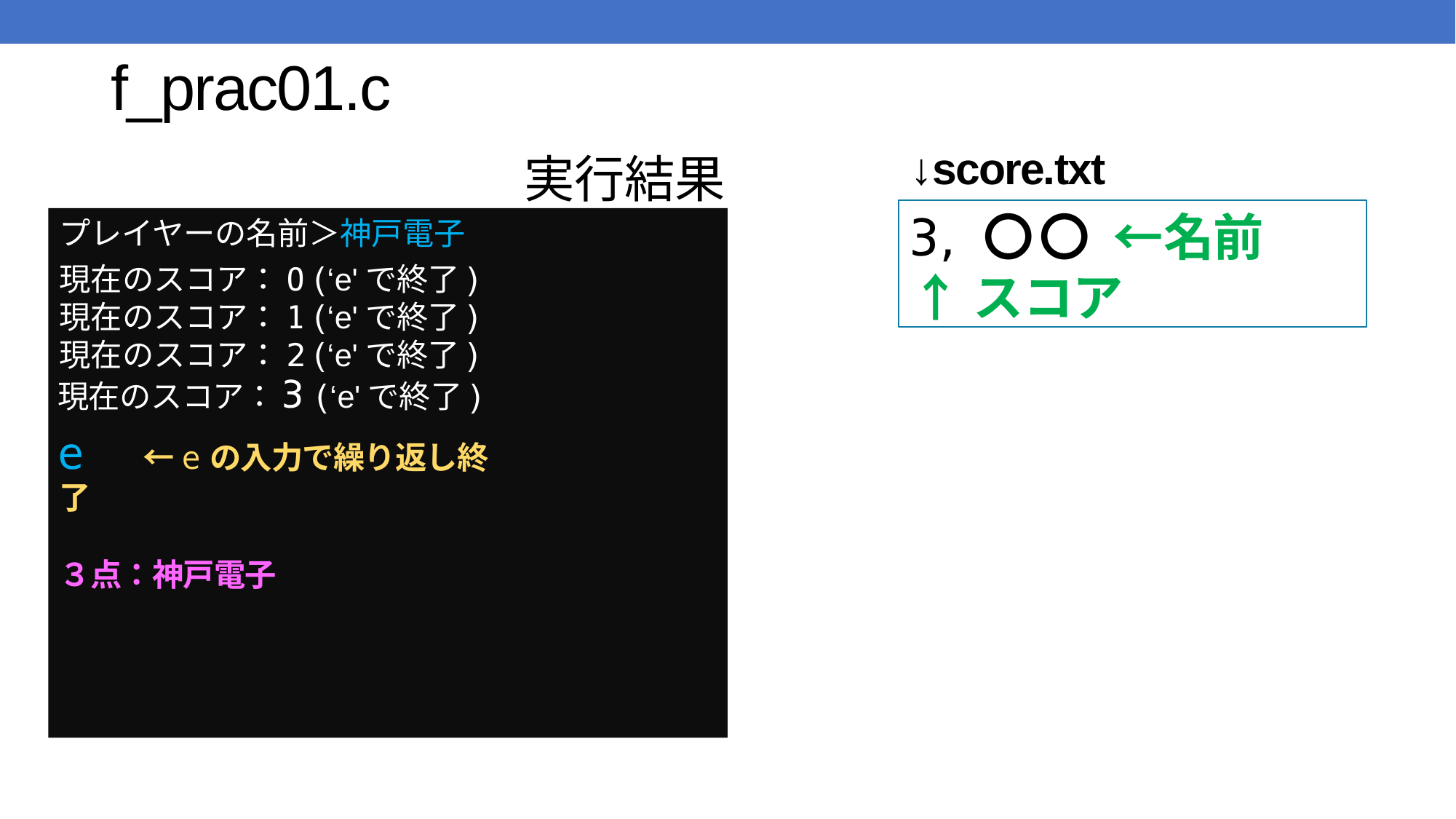

# f_prac01.c
実行結果
↓score.txt
3, 〇〇 ←名前
↑スコア

プレイヤーの名前＞神戸電子
現在のスコア：0 (‘e'で終了)
現在のスコア：1 (‘e'で終了)
現在のスコア：2 (‘e'で終了)
現在のスコア：3 (‘e'で終了)
e　←eの入力で繰り返し終了
３点：神戸電子